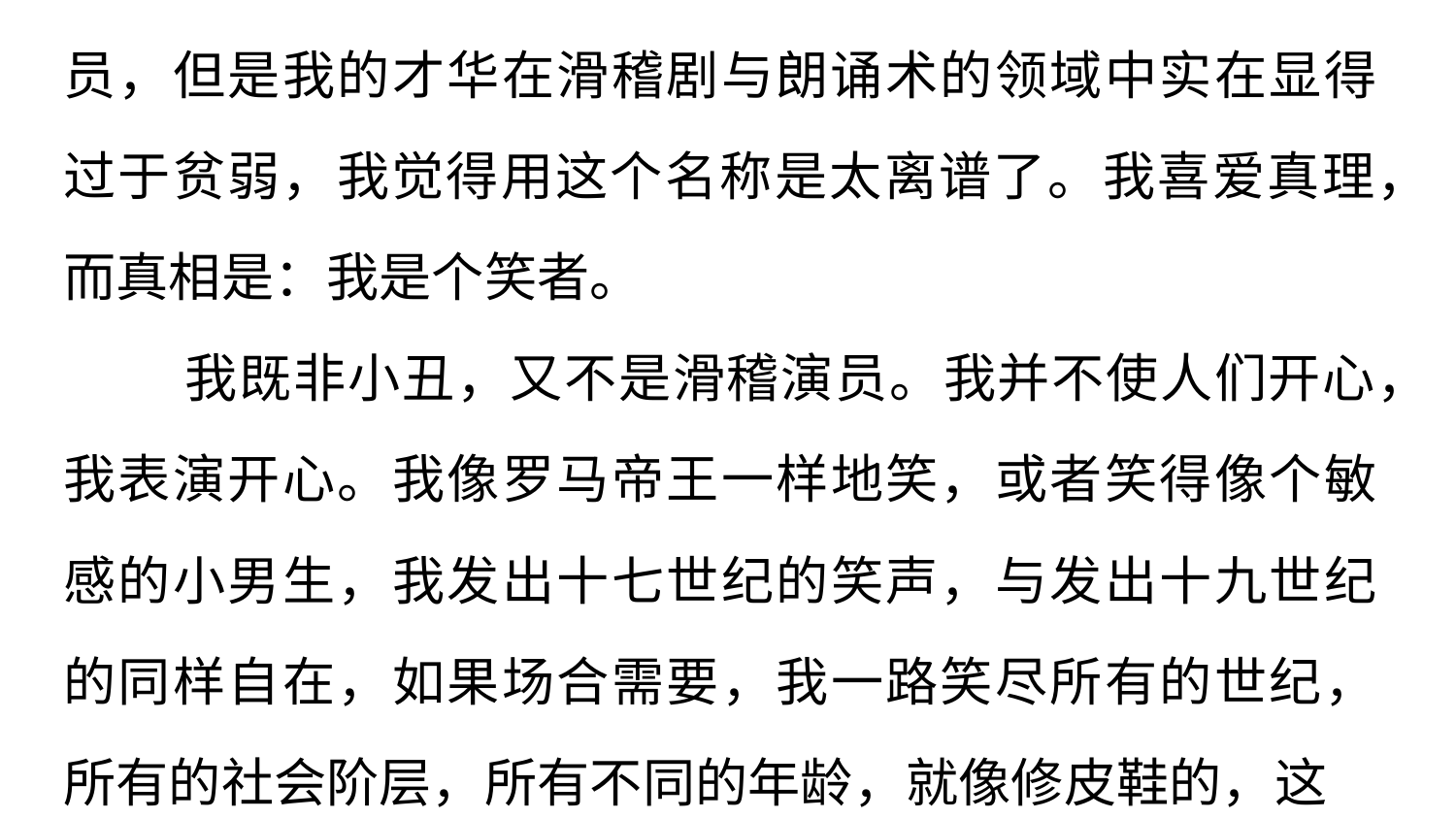

员，但是我的才华在滑稽剧与朗诵术的领域中实在显得过于贫弱，我觉得用这个名称是太离谱了。我喜爱真理，而真相是：我是个笑者。
        我既非小丑，又不是滑稽演员。我并不使人们开心，我表演开心。我像罗马帝王一样地笑，或者笑得像个敏感的小男生，我发出十七世纪的笑声，与发出十九世纪的同样自在，如果场合需要，我一路笑尽所有的世纪，所有的社会阶层，所有不同的年龄，就像修皮鞋的，这